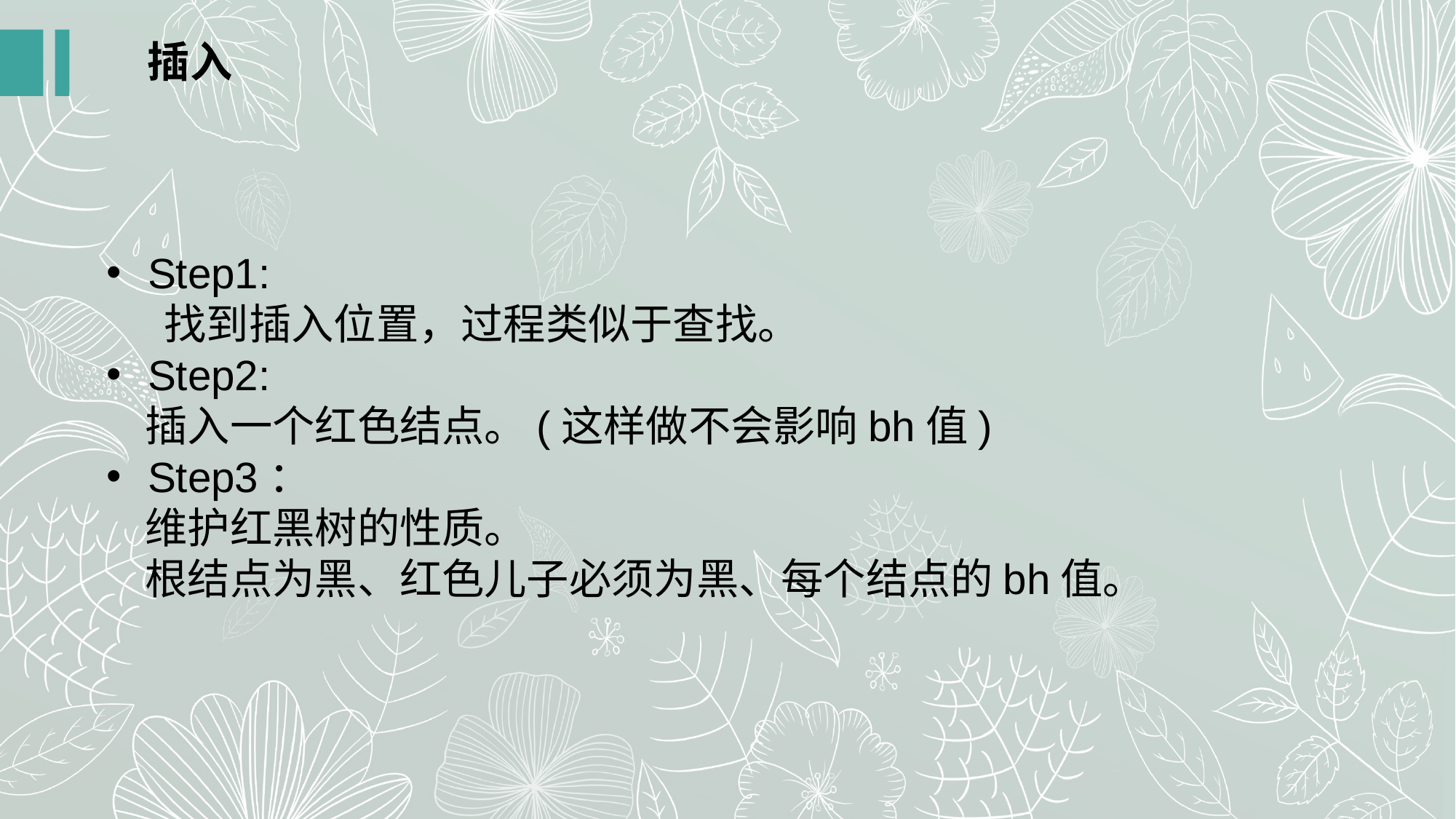

插入

Step1:
     找到插入位置，过程类似于查找。
Step2:
   插入一个红色结点。(这样做不会影响bh值)
Step3：
   维护红黑树的性质。
   根结点为黑、红色儿子必须为黑、每个结点的bh值。